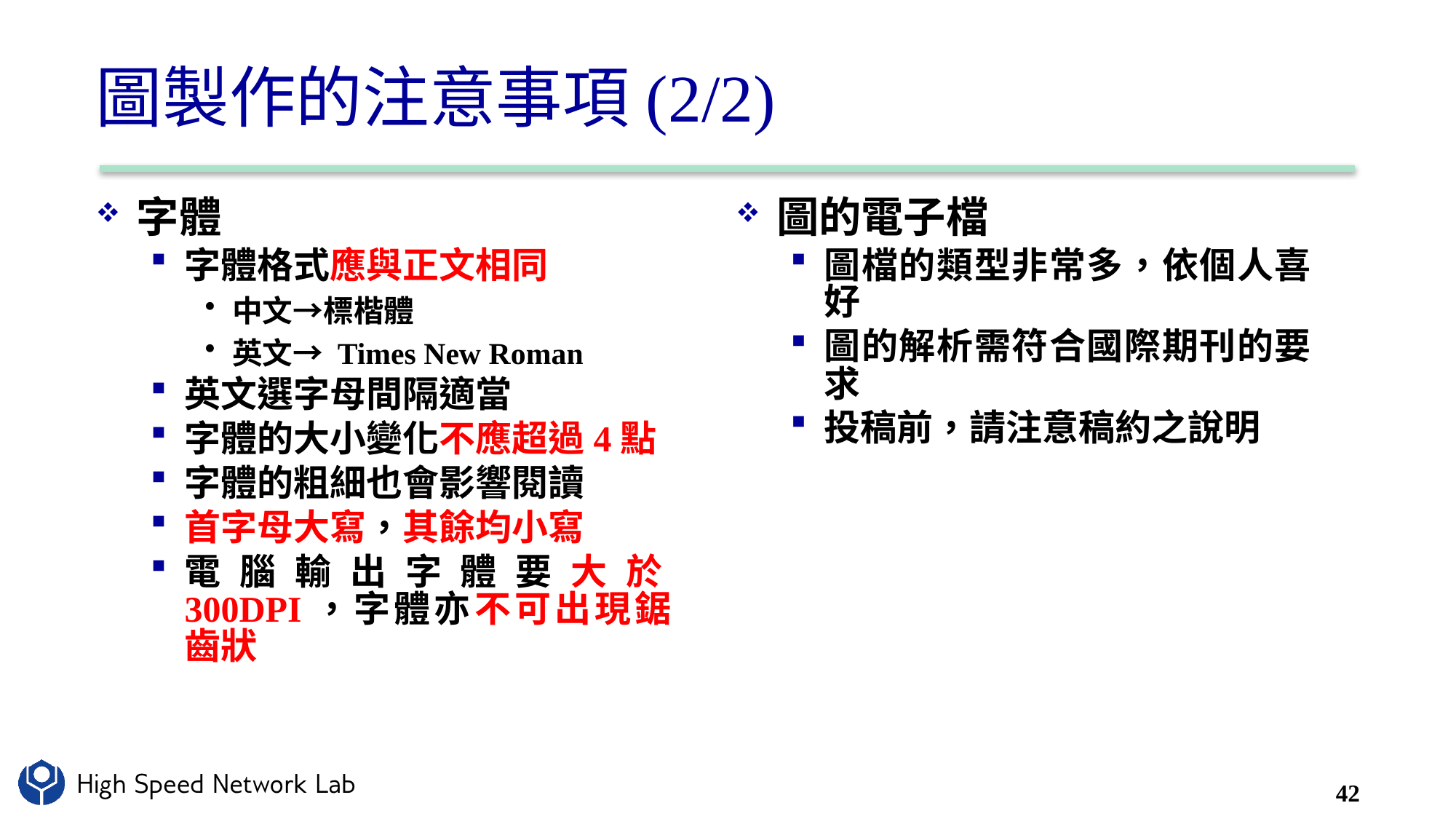

# 圖製作的注意事項(2/2)
字體
字體格式應與正文相同
中文→標楷體
英文→ Times New Roman
英文選字母間隔適當
字體的大小變化不應超過4點
字體的粗細也會影響閱讀
首字母大寫，其餘均小寫
電腦輸出字體要大於300DPI，字體亦不可出現鋸齒狀

圖的電子檔
圖檔的類型非常多，依個人喜好
圖的解析需符合國際期刊的要求
投稿前，請注意稿約之說明
42